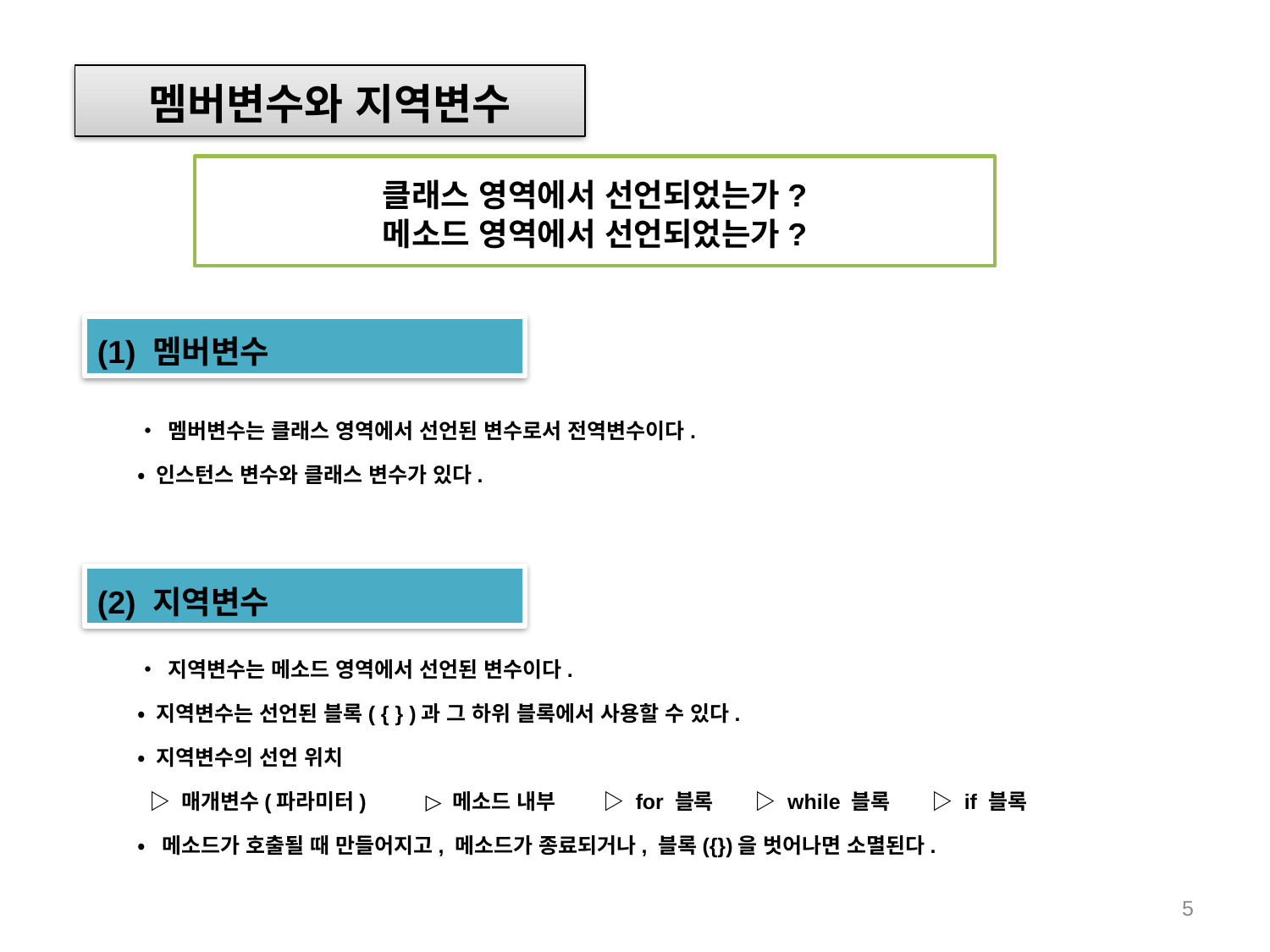

멤버변수와 지역변수
클래스 영역에서 선언되었는가?
메소드 영역에서 선언되었는가?
(1) 멤버변수
• 멤버변수는 클래스 영역에서 선언된 변수로서 전역변수이다.
• 인스턴스 변수와 클래스 변수가 있다.
(2) 지역변수
• 지역변수는 메소드 영역에서 선언된 변수이다.
• 지역변수는 선언된 블록( { } )과 그 하위 블록에서 사용할 수 있다.
• 지역변수의 선언 위치
  ▷ 매개변수(파라미터)          ▷ 메소드 내부        ▷ for 블록       ▷ while 블록       ▷ if 블록
•  메소드가 호출될 때 만들어지고, 메소드가 종료되거나, 블록({})을 벗어나면 소멸된다.
5